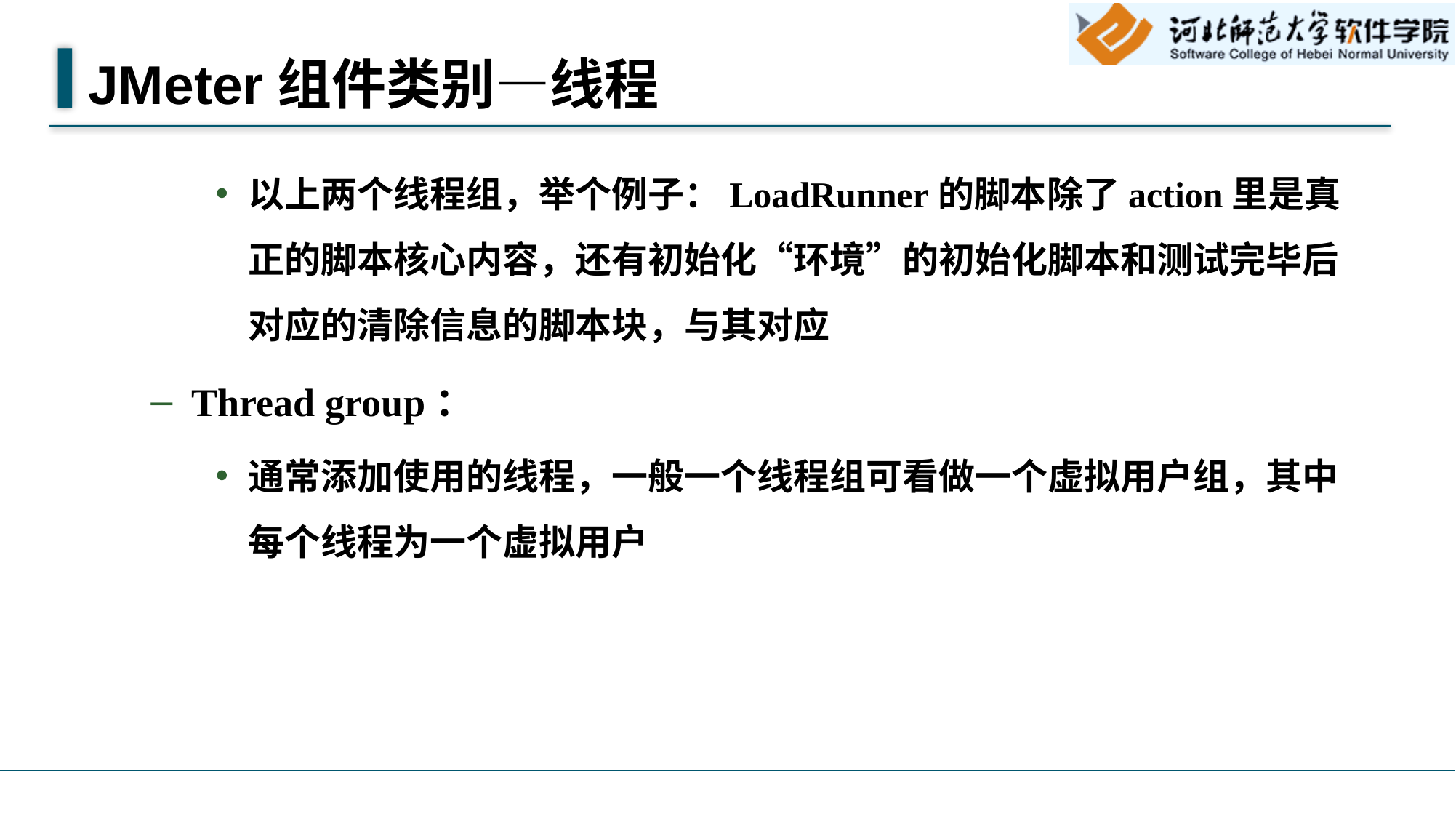

# JMeter组件类别—线程
以上两个线程组，举个例子：LoadRunner的脚本除了action里是真正的脚本核心内容，还有初始化“环境”的初始化脚本和测试完毕后对应的清除信息的脚本块，与其对应
Thread group：
通常添加使用的线程，一般一个线程组可看做一个虚拟用户组，其中每个线程为一个虚拟用户